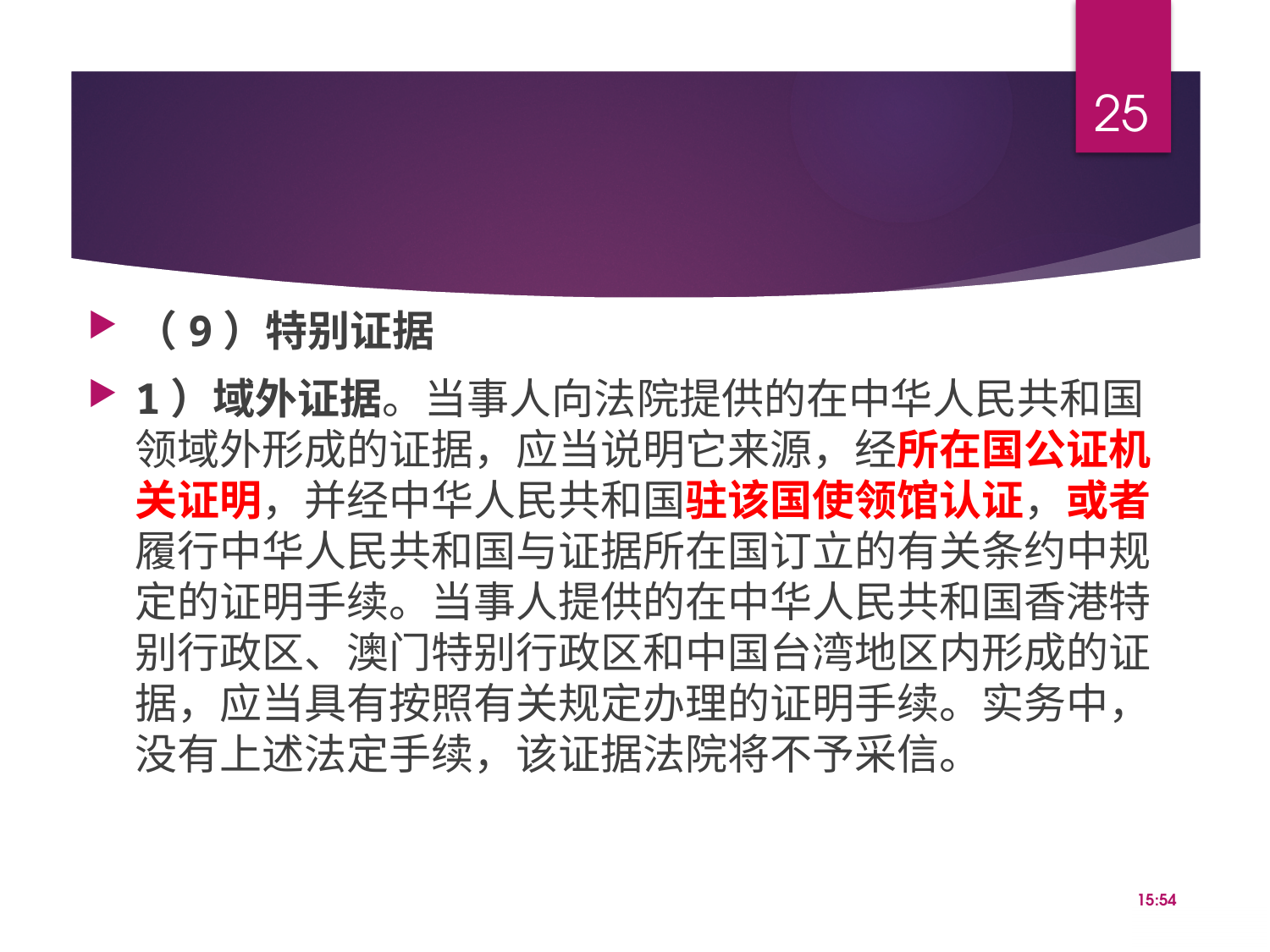

25
#
（9）特别证据
1）域外证据。当事人向法院提供的在中华人民共和国领域外形成的证据，应当说明它来源，经所在国公证机关证明，并经中华人民共和国驻该国使领馆认证，或者履行中华人民共和国与证据所在国订立的有关条约中规定的证明手续。当事人提供的在中华人民共和国香港特别行政区、澳门特别行政区和中国台湾地区内形成的证据，应当具有按照有关规定办理的证明手续。实务中，没有上述法定手续，该证据法院将不予采信。

15:54